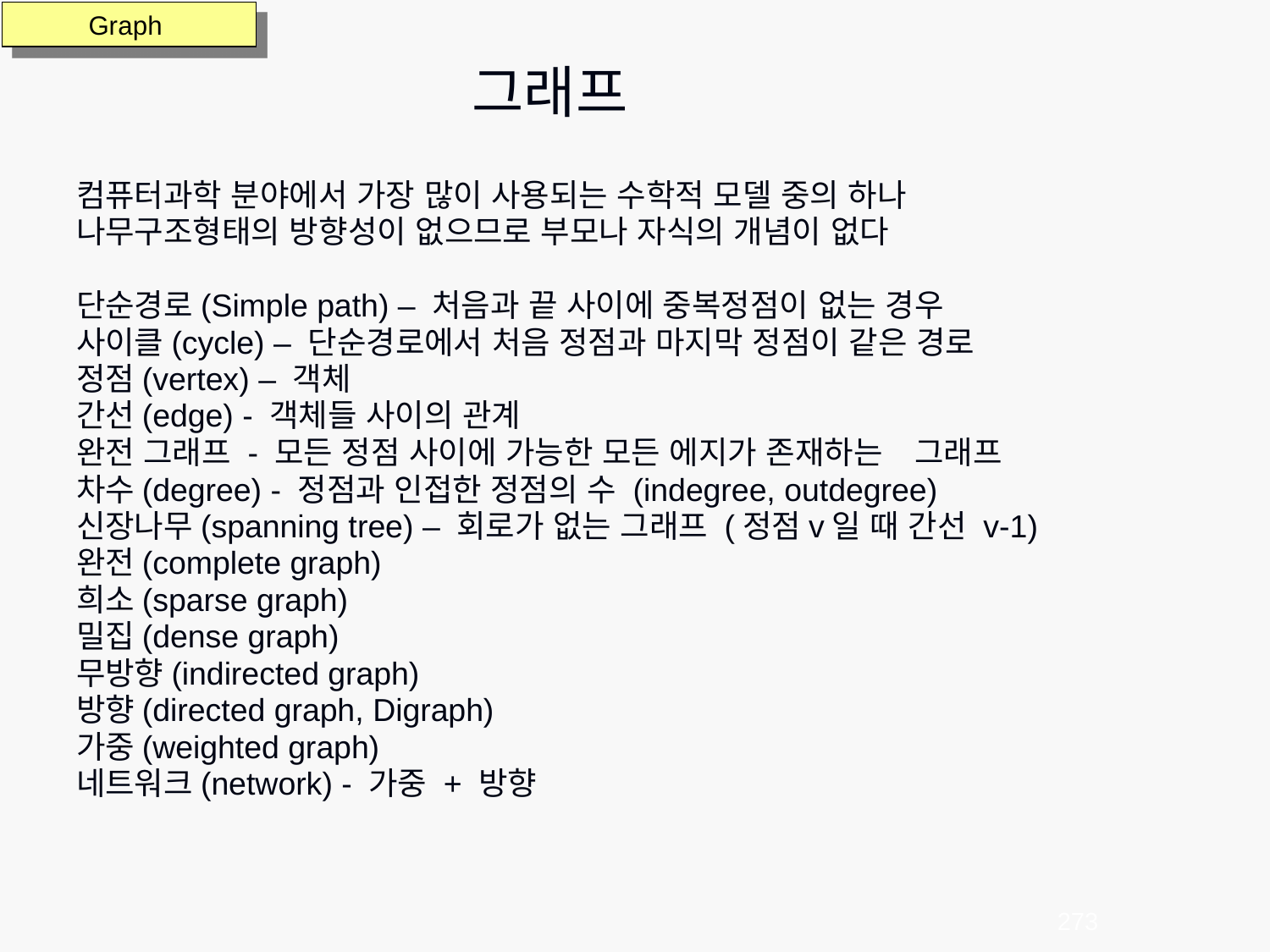

그래프
Graph
컴퓨터과학 분야에서 가장 많이 사용되는 수학적 모델 중의 하나
나무구조형태의 방향성이 없으므로 부모나 자식의 개념이 없다

단순경로(Simple path) – 처음과 끝 사이에 중복정점이 없는 경우
사이클(cycle) – 단순경로에서 처음 정점과 마지막 정점이 같은 경로
정점(vertex) – 객체
간선(edge) - 객체들 사이의 관계
완전 그래프 - 모든 정점 사이에 가능한 모든 에지가 존재하는　그래프
차수(degree) - 정점과 인접한 정점의 수 (indegree, outdegree)
신장나무(spanning tree) – 회로가 없는 그래프 (정점v일 때 간선 v-1)
완전(complete graph)
희소(sparse graph)
밀집(dense graph)
무방향(indirected graph)
방향(directed graph, Digraph)
가중(weighted graph)
네트워크(network) - 가중 + 방향

273